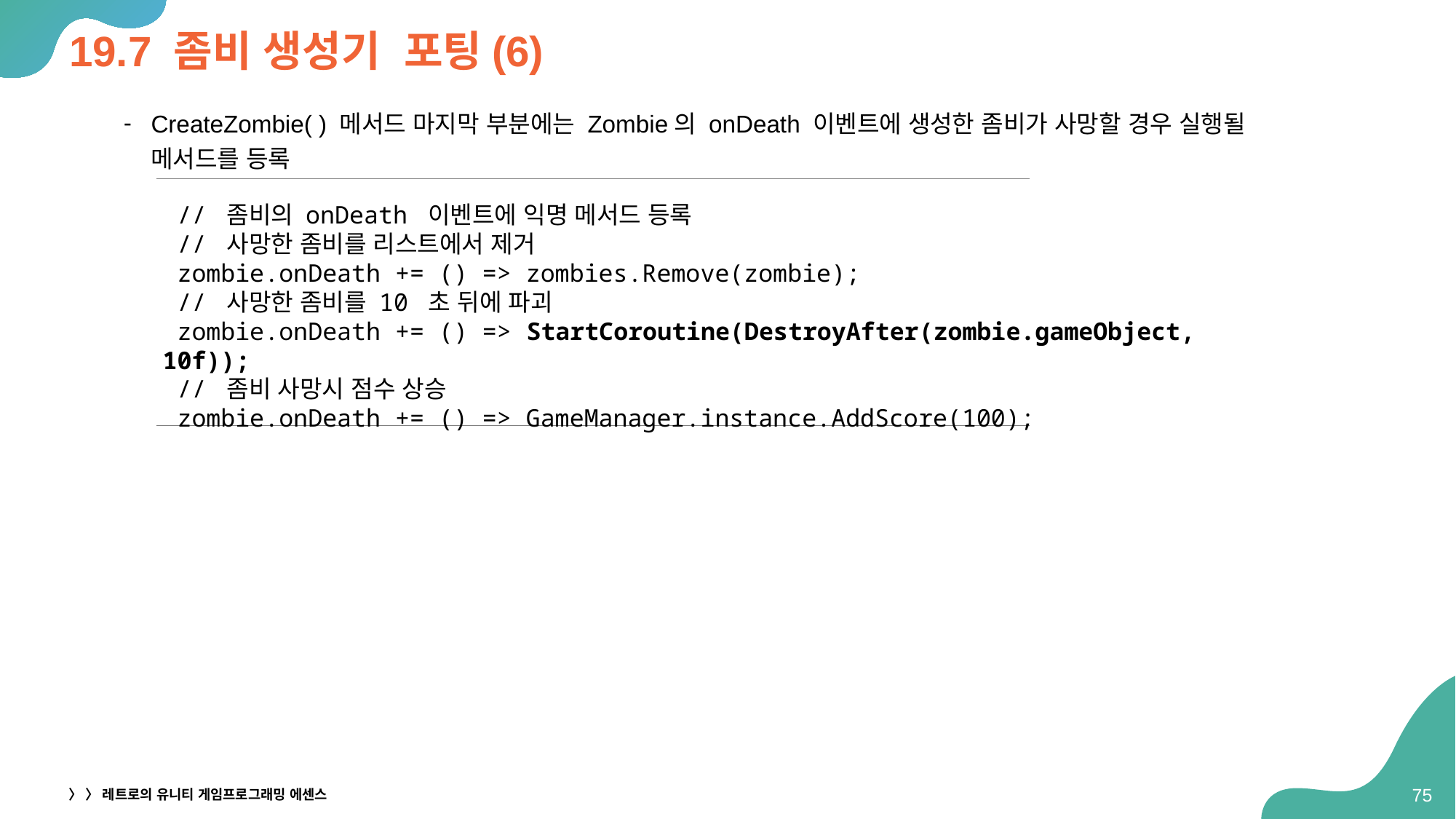

# 19.7 좀비 생성기  포팅(6)
CreateZombie( ) 메서드 마지막 부분에는 Zombie의 onDeath 이벤트에 생성한 좀비가 사망할 경우 실행될
메서드를 등록

 // 좀비의 onDeath 이벤트에 익명 메서드 등록
 // 사망한 좀비를 리스트에서 제거
 zombie.onDeath += () => zombies.Remove(zombie);
 // 사망한 좀비를 10 초 뒤에 파괴
 zombie.onDeath += () => StartCoroutine(DestroyAfter(zombie.gameObject, 10f));
 // 좀비 사망시 점수 상승
 zombie.onDeath += () => GameManager.instance.AddScore(100);
75